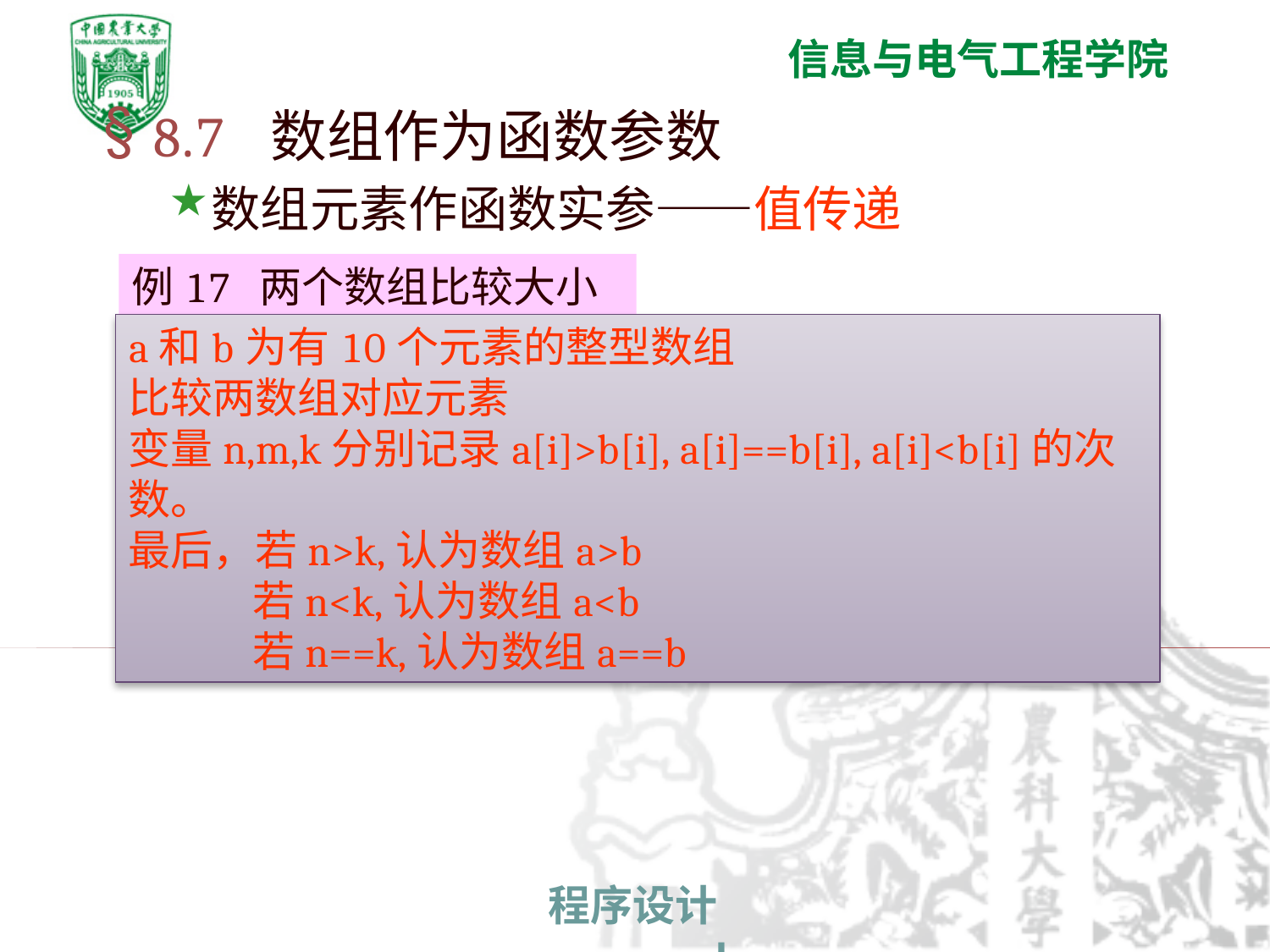

8.7  数组作为函数参数
数组元素作函数实参——值传递
例17  两个数组比较大小
a和b为有10个元素的整型数组
比较两数组对应元素
变量n,m,k分别记录a[i]>b[i], a[i]==b[i], a[i]<b[i]的次数。
最后，若n>k,认为数组a>b
            若n<k,认为数组a<b
            若n==k,认为数组a==b